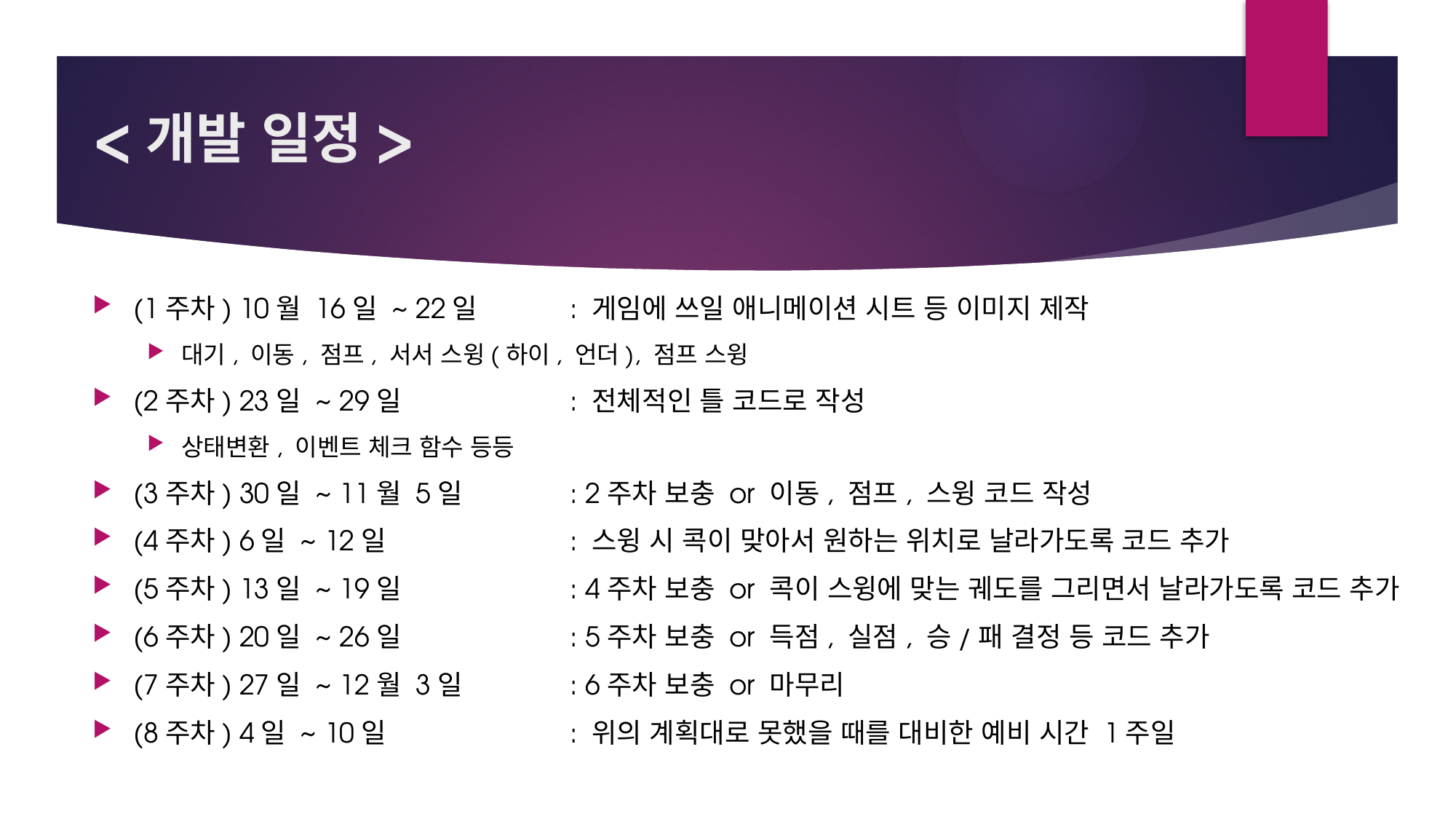

# <개발 일정>
(1주차) 10월 16일 ~ 22일	: 게임에 쓰일 애니메이션 시트 등 이미지 제작
대기, 이동, 점프, 서서 스윙(하이, 언더), 점프 스윙
(2주차) 23일 ~ 29일		: 전체적인 틀 코드로 작성
상태변환, 이벤트 체크 함수 등등
(3주차) 30일 ~ 11월 5일	: 2주차 보충 or 이동, 점프, 스윙 코드 작성
(4주차) 6일 ~ 12일		: 스윙 시 콕이 맞아서 원하는 위치로 날라가도록 코드 추가
(5주차) 13일 ~ 19일		: 4주차 보충 or 콕이 스윙에 맞는 궤도를 그리면서 날라가도록 코드 추가
(6주차) 20일 ~ 26일		: 5주차 보충 or 득점, 실점, 승/패 결정 등 코드 추가
(7주차) 27일 ~ 12월 3일	: 6주차 보충 or 마무리
(8주차) 4일 ~ 10일		: 위의 계획대로 못했을 때를 대비한 예비 시간 1주일